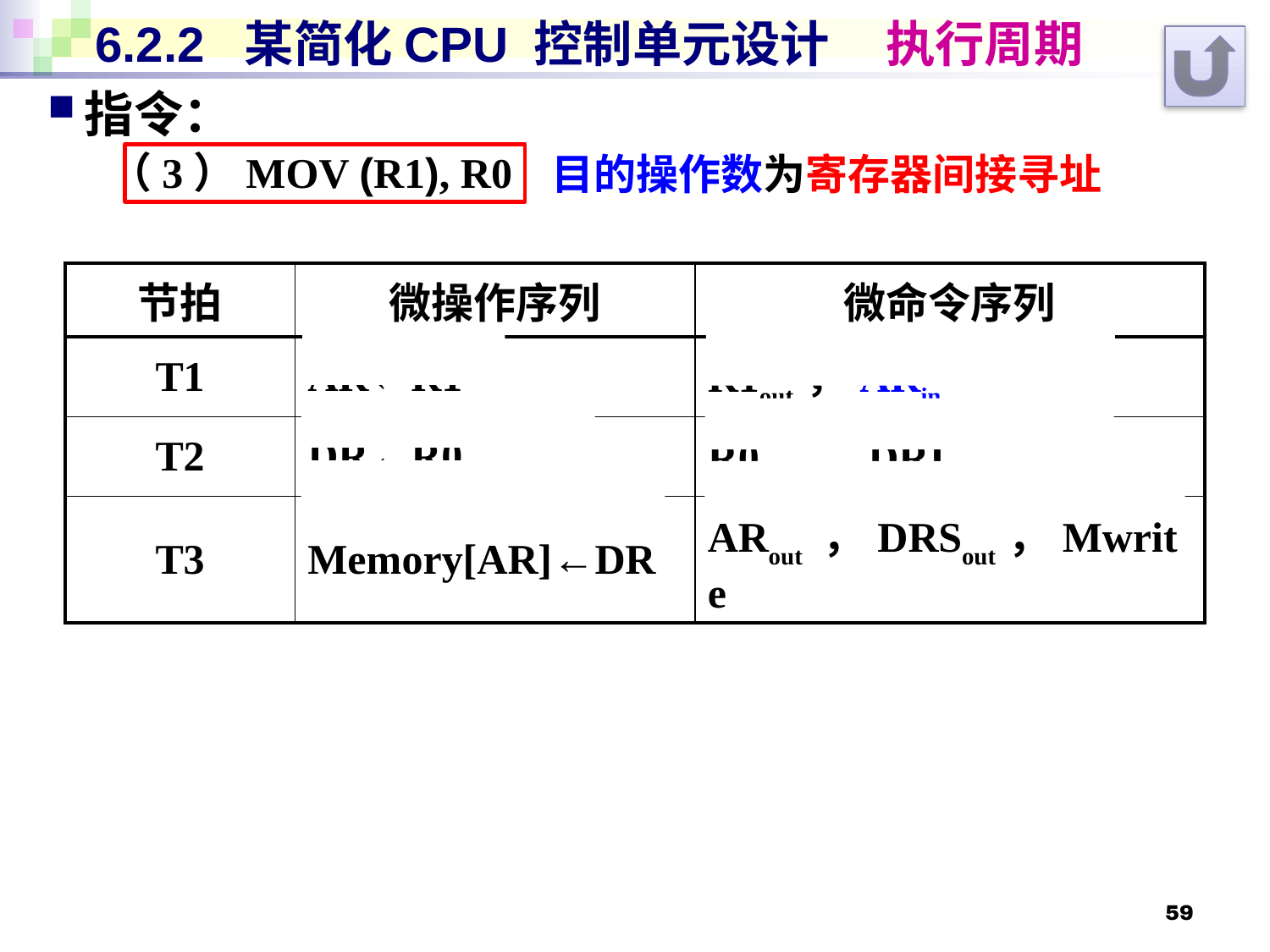

# 6.2.2  某简化CPU 控制单元设计     执行周期

指令：
（3）MOV (R1), R0
目的操作数为寄存器间接寻址

| 节拍 | 微操作序列 | 微命令序列 |
| --- | --- | --- |
| T1 | AR←R1 | R1out ，ARin |
| T2 | DR←R0 | R0out ，DRIin |
| T3 | Memory[AR]←DR | ARout ，DRSout ，Mwrite |

59